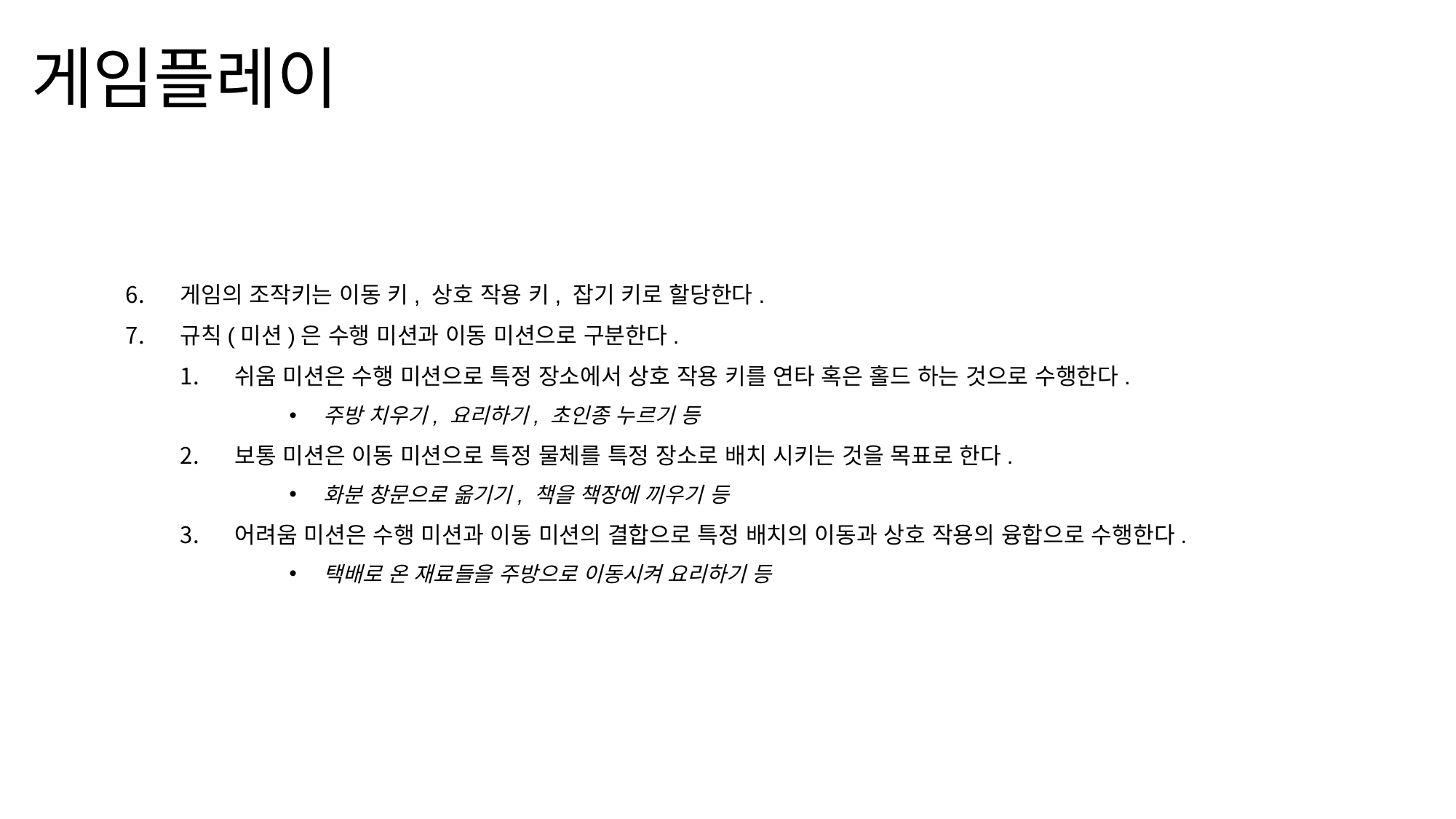

# 게임플레이
게임의 조작키는 이동 키, 상호 작용 키, 잡기 키로 할당한다.
규칙(미션)은 수행 미션과 이동 미션으로 구분한다.
쉬움 미션은 수행 미션으로 특정 장소에서 상호 작용 키를 연타 혹은 홀드 하는 것으로 수행한다.
주방 치우기, 요리하기, 초인종 누르기 등
보통 미션은 이동 미션으로 특정 물체를 특정 장소로 배치 시키는 것을 목표로 한다.
화분 창문으로 옮기기, 책을 책장에 끼우기 등
어려움 미션은 수행 미션과 이동 미션의 결합으로 특정 배치의 이동과 상호 작용의 융합으로 수행한다.
택배로 온 재료들을 주방으로 이동시켜 요리하기 등